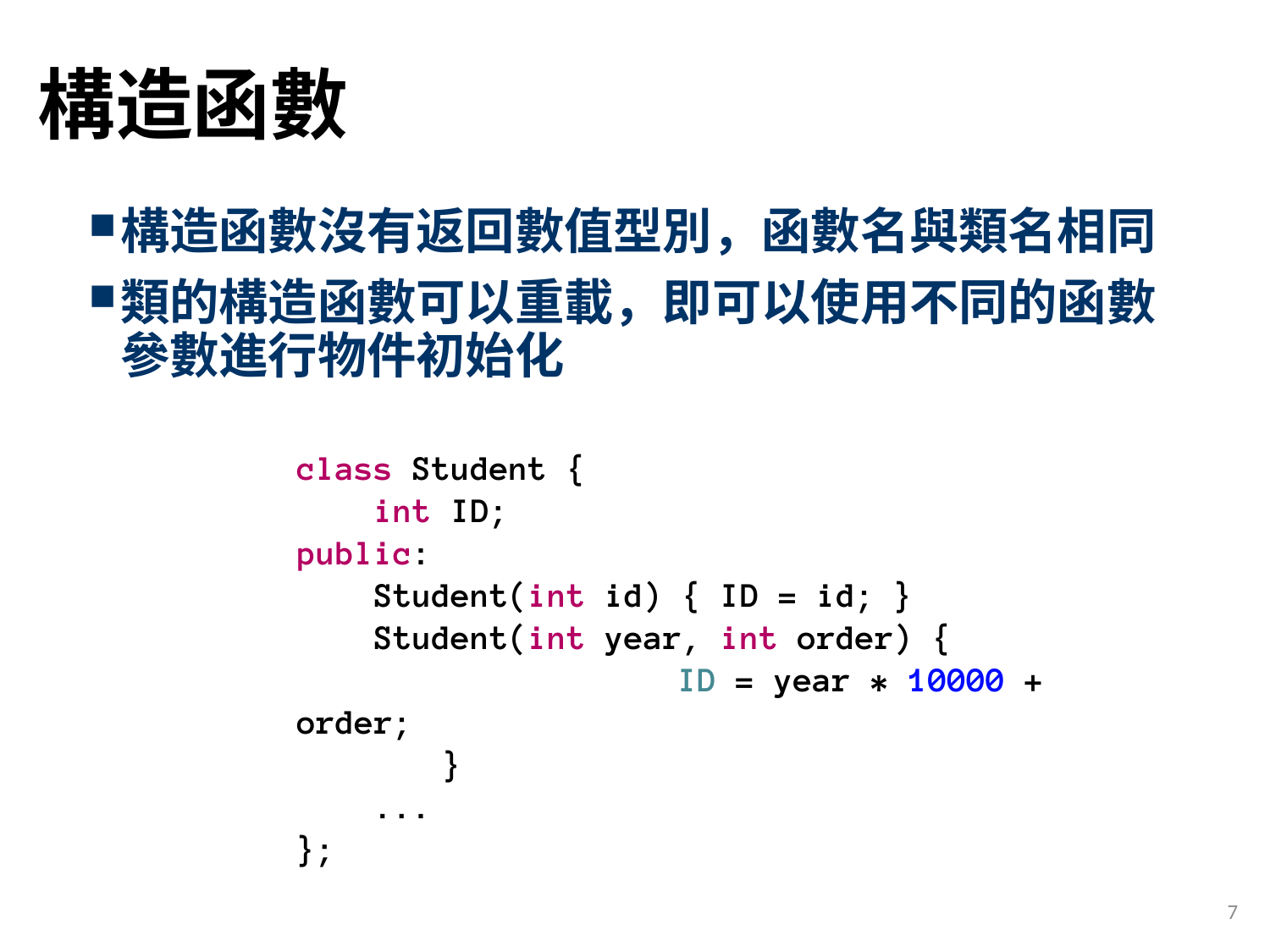

# 構造函數
構造函數沒有返回數值型別，函數名與類名相同
類的構造函數可以重載，即可以使用不同的函數參數進行物件初始化

class Student {
    int ID;
public:
    Student(int id) { ID = id; }
    Student(int year, int order) {
			ID = year * 10000 + order;
	 }
    ...
};
7